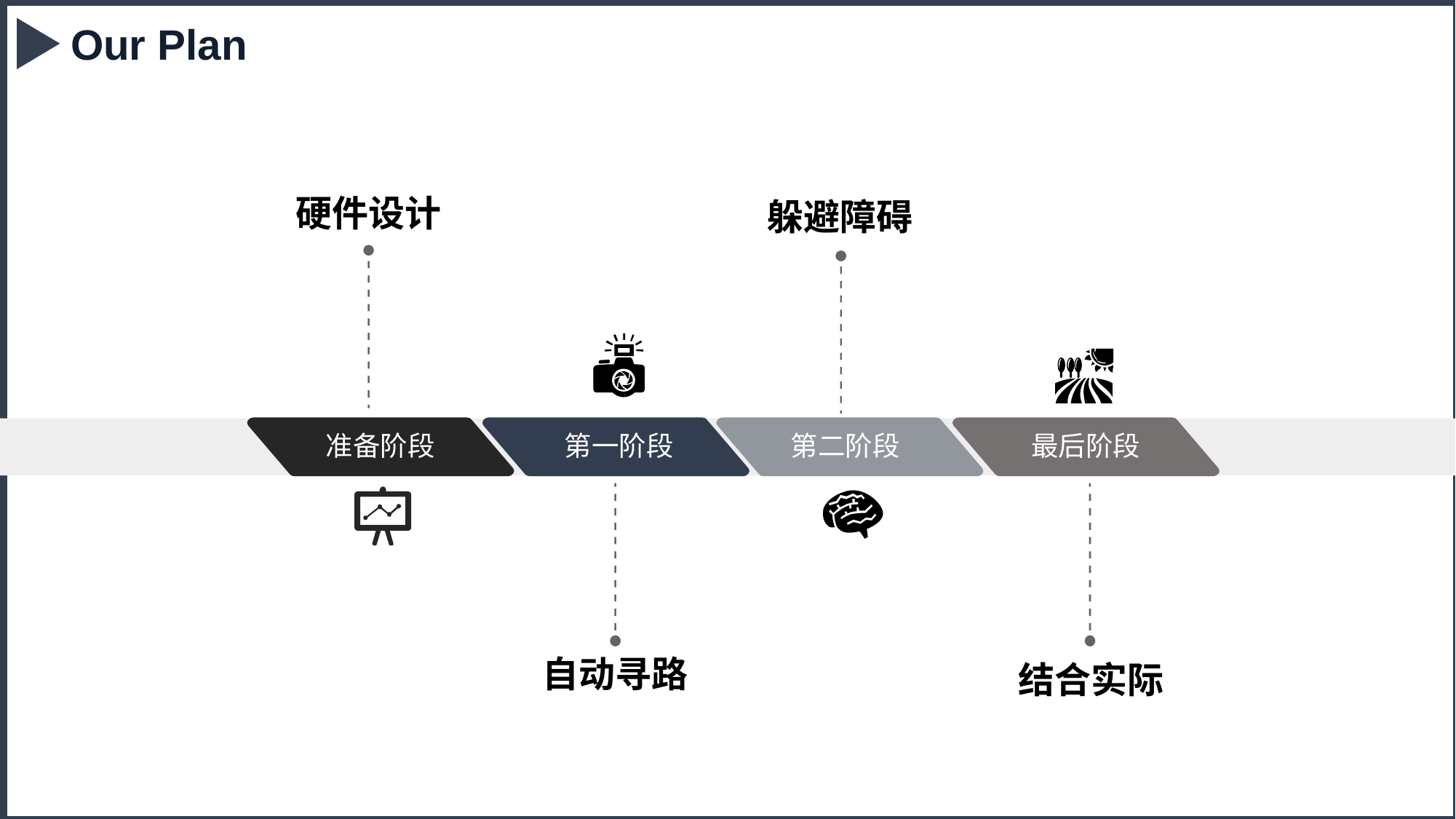

Our Plan

硬件设计
躲避障碍

准备阶段
第一阶段
第二阶段
最后阶段

自动寻路
结合实际